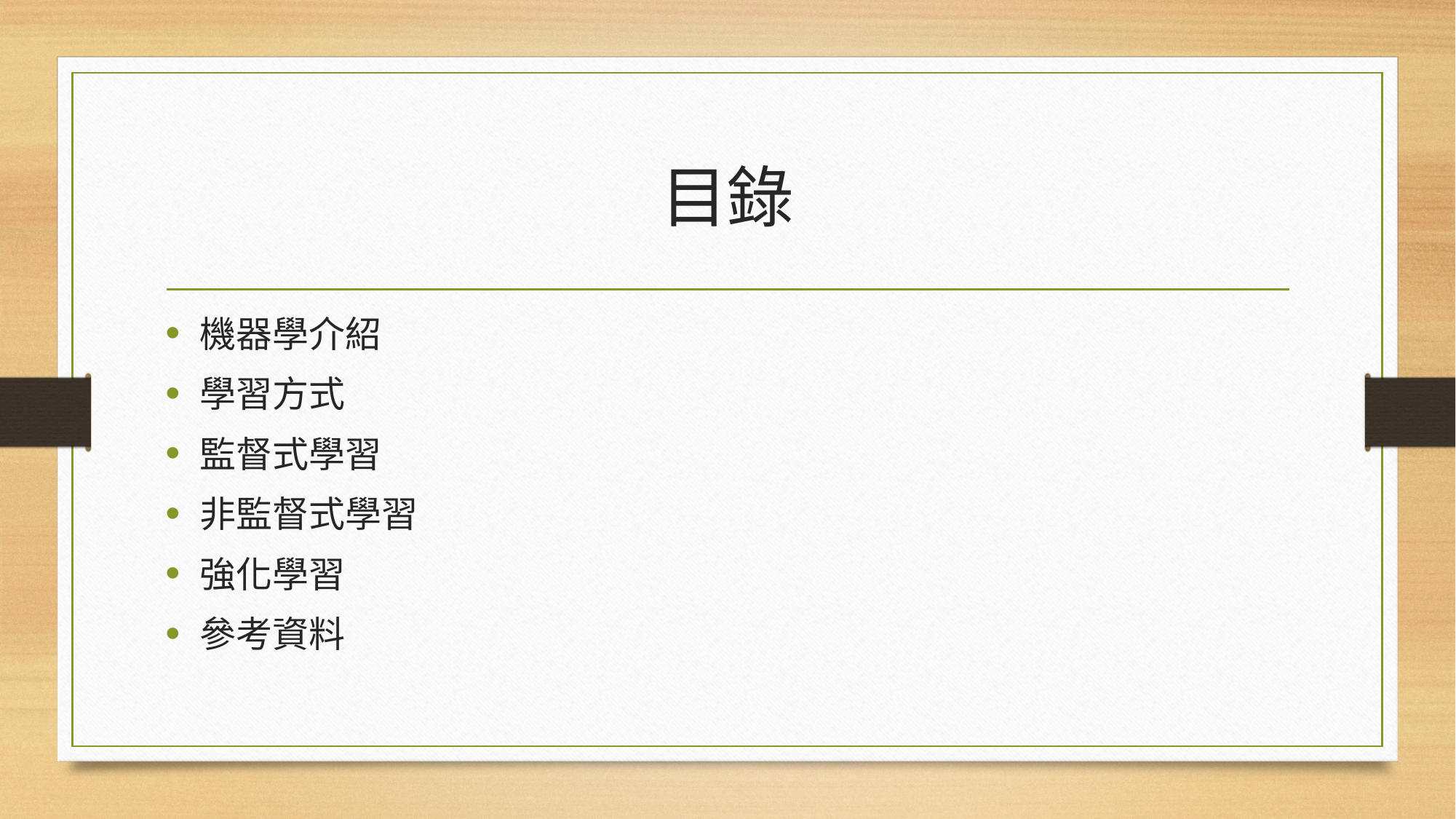

# 目錄
機器學介紹
學習方式
監督式學習
非監督式學習
強化學習
參考資料